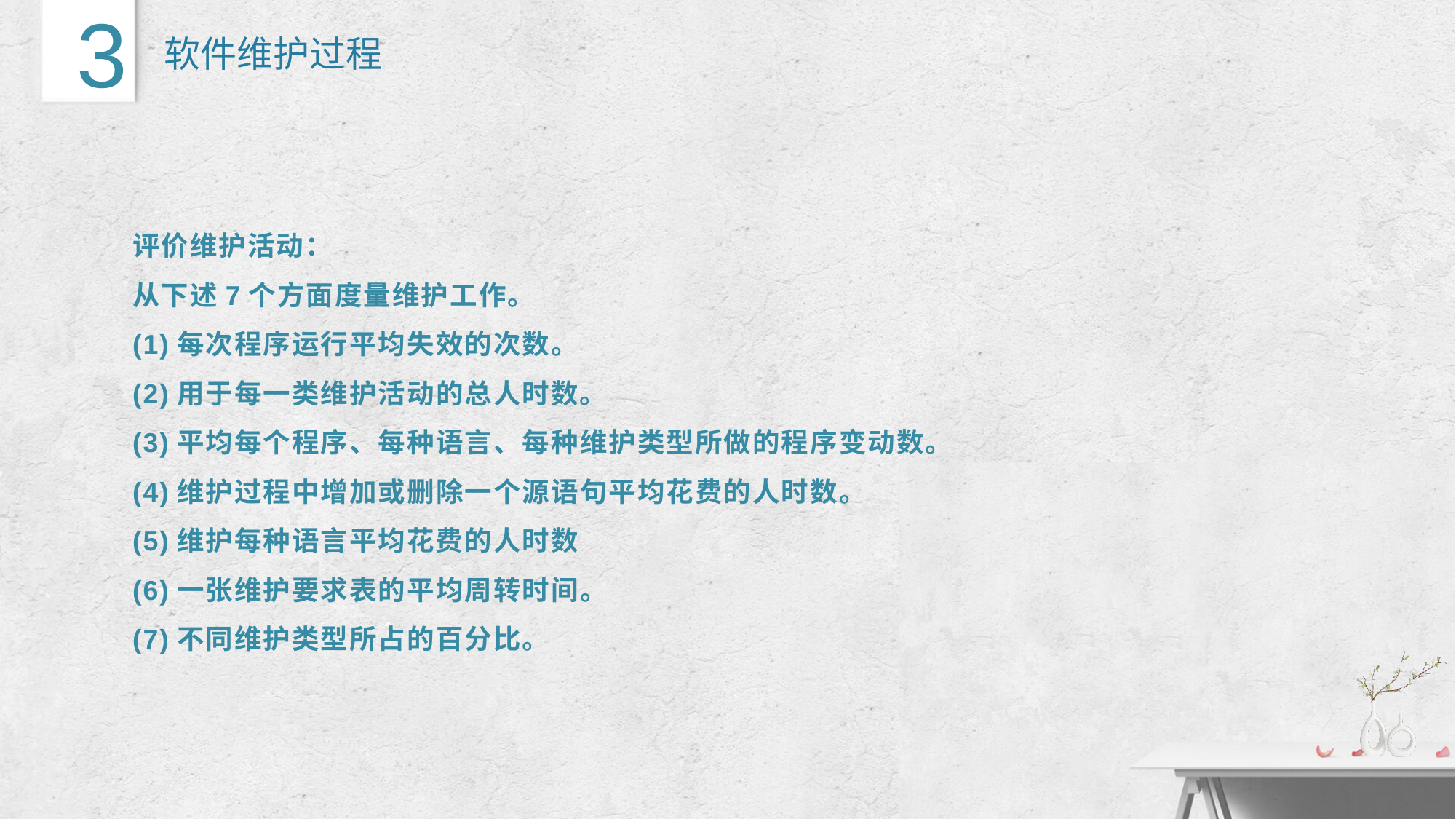

3
软件维护过程
评价维护活动：
从下述7个方面度量维护工作。
(1)每次程序运行平均失效的次数。
(2)用于每一类维护活动的总人时数。
(3)平均每个程序、每种语言、每种维护类型所做的程序变动数。
(4)维护过程中增加或删除一个源语句平均花费的人时数。
(5)维护每种语言平均花费的人时数
(6)一张维护要求表的平均周转时间。
(7)不同维护类型所占的百分比。